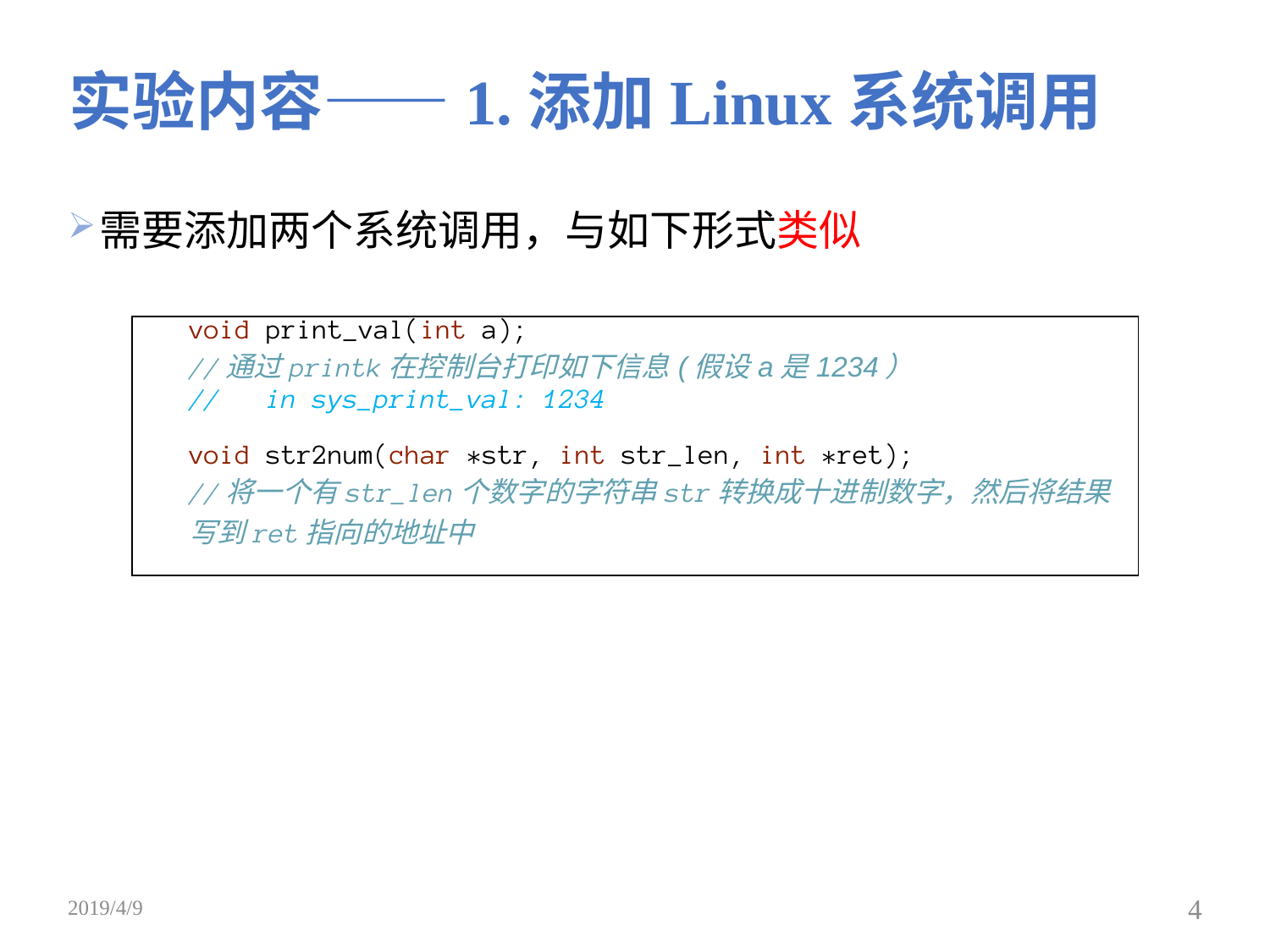

# 实验内容——1.添加Linux系统调用
需要添加两个系统调用，与如下形式类似

| void print\_val(int a); //通过printk在控制台打印如下信息(假设a是1234） // in sys\_print\_val: 1234 void str2num(char \*str, int str\_len, int \*ret); //将一个有str\_len个数字的字符串str转换成十进制数字，然后将结果写到ret指向的地址中 |
| --- |
2019/4/9
4